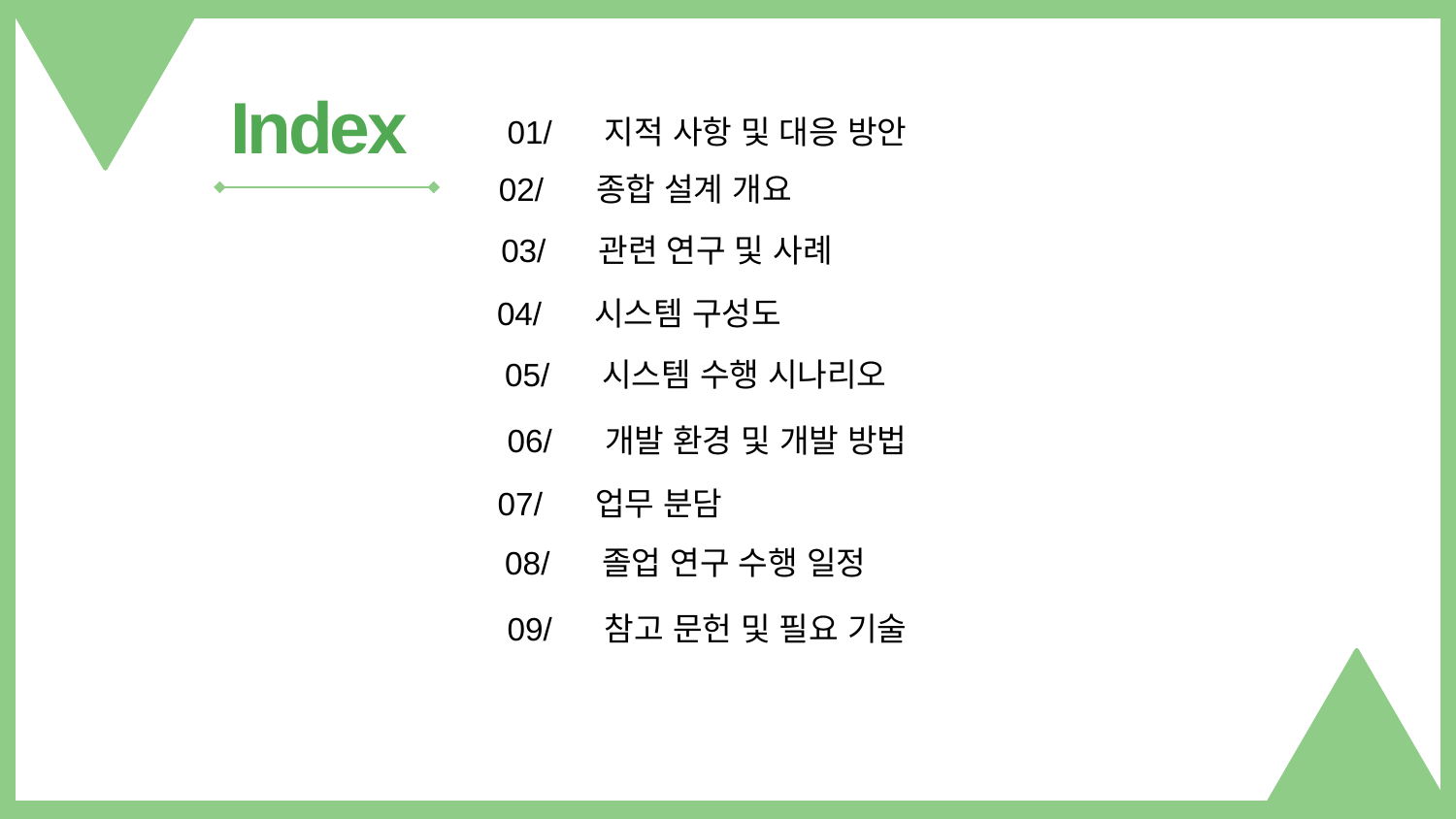

Index
01/     지적 사항 및 대응 방안
02/     종합 설계 개요
03/     관련 연구 및 사례
04/     시스템 구성도
05/     시스템 수행 시나리오
06/     개발 환경 및 개발 방법
07/     업무 분담
08/     졸업 연구 수행 일정
09/     참고 문헌 및 필요 기술